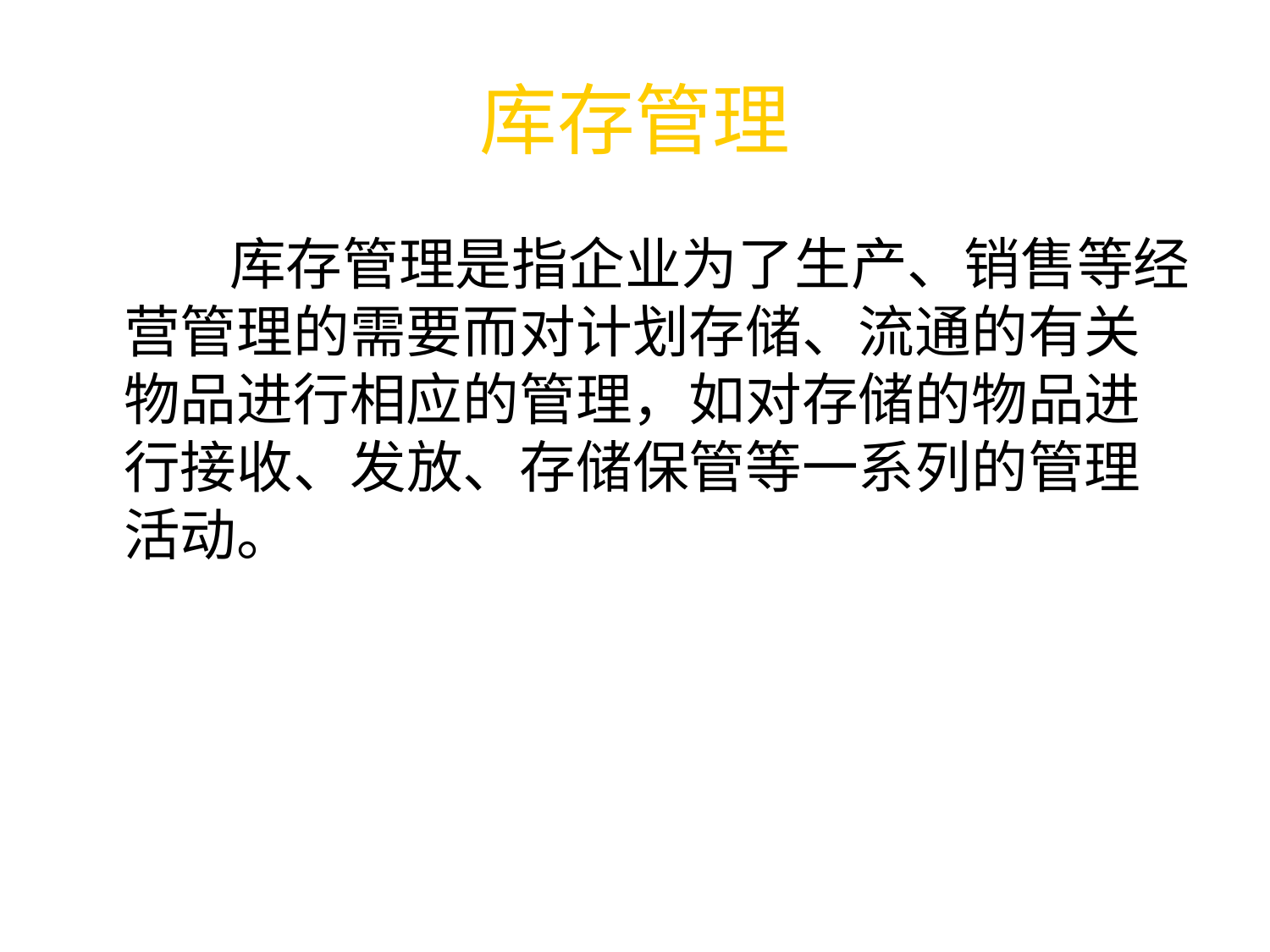

# 库存管理
           库存管理是指企业为了生产、销售等经营管理的需要而对计划存储、流通的有关物品进行相应的管理，如对存储的物品进行接收、发放、存储保管等一系列的管理活动。